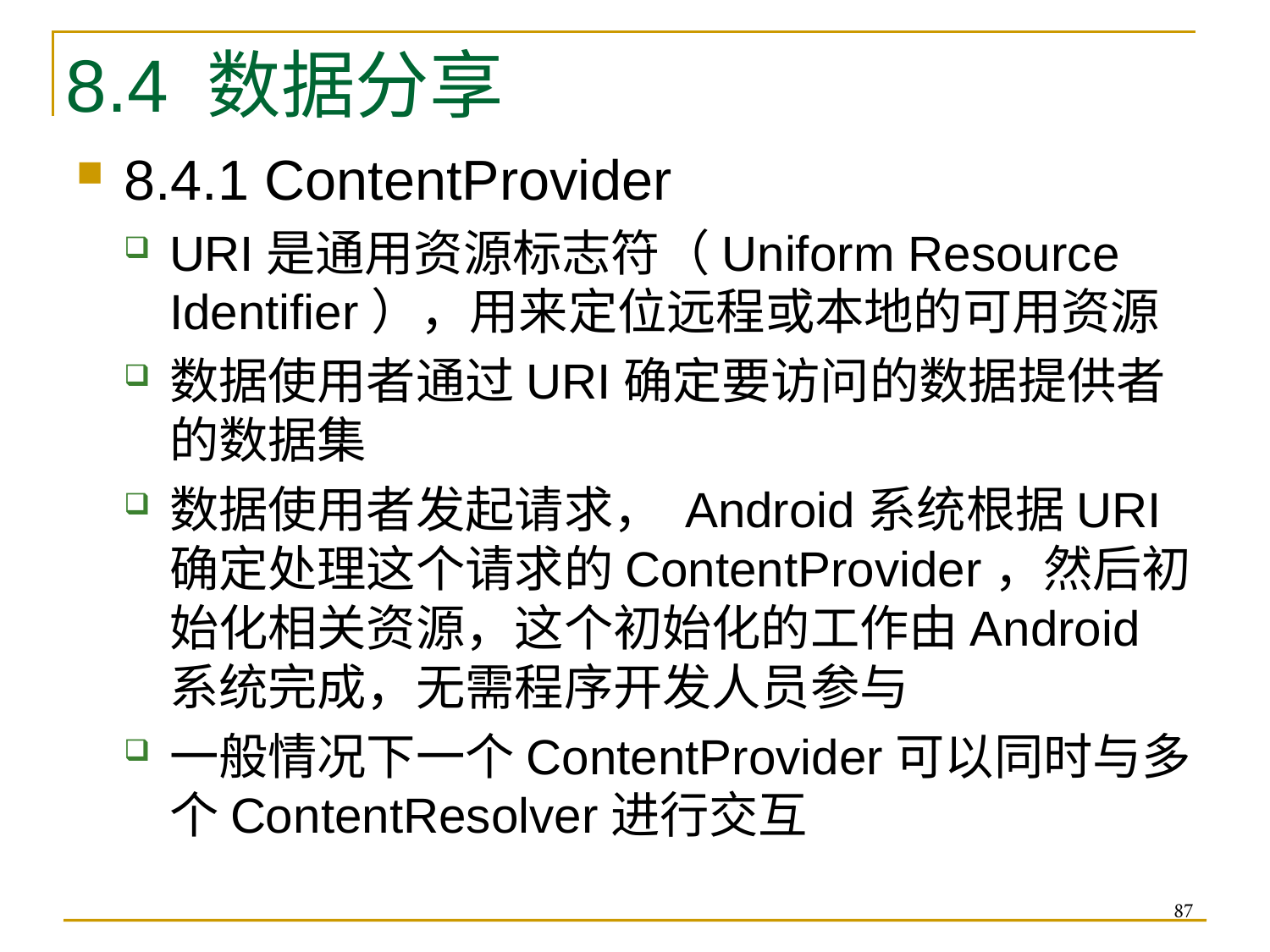

# 8.4 数据分享
8.4.1 ContentProvider
URI是通用资源标志符（Uniform Resource Identifier），用来定位远程或本地的可用资源
数据使用者通过URI确定要访问的数据提供者的数据集
数据使用者发起请求， Android系统根据URI确定处理这个请求的ContentProvider，然后初始化相关资源，这个初始化的工作由Android系统完成，无需程序开发人员参与
一般情况下一个ContentProvider可以同时与多个ContentResolver进行交互
87